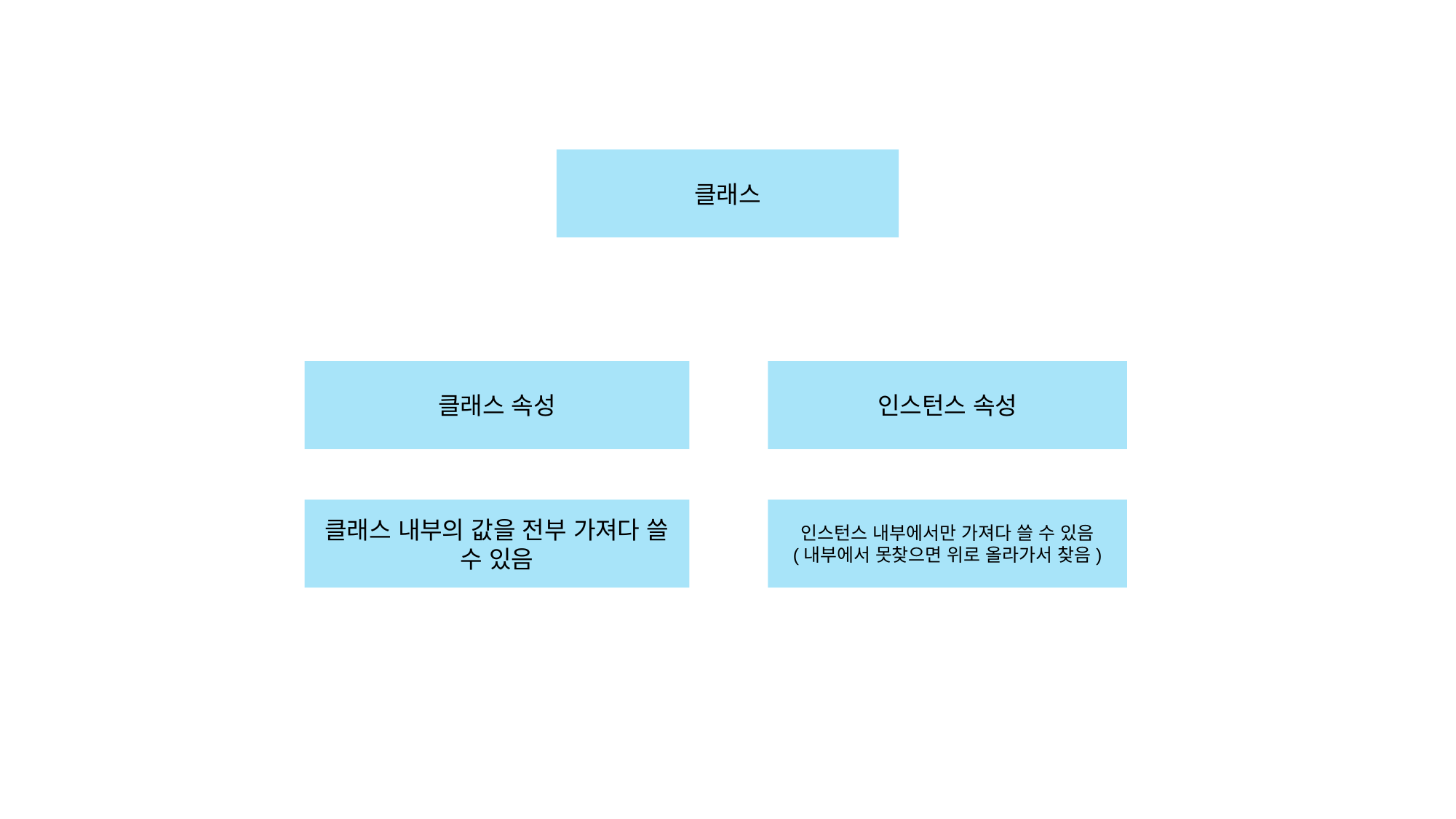

클래스
클래스 속성
인스턴스 속성
클래스 내부의 값을 전부 가져다 쓸 수 있음
인스턴스 내부에서만 가져다 쓸 수 있음
(내부에서 못찾으면 위로 올라가서 찾음)